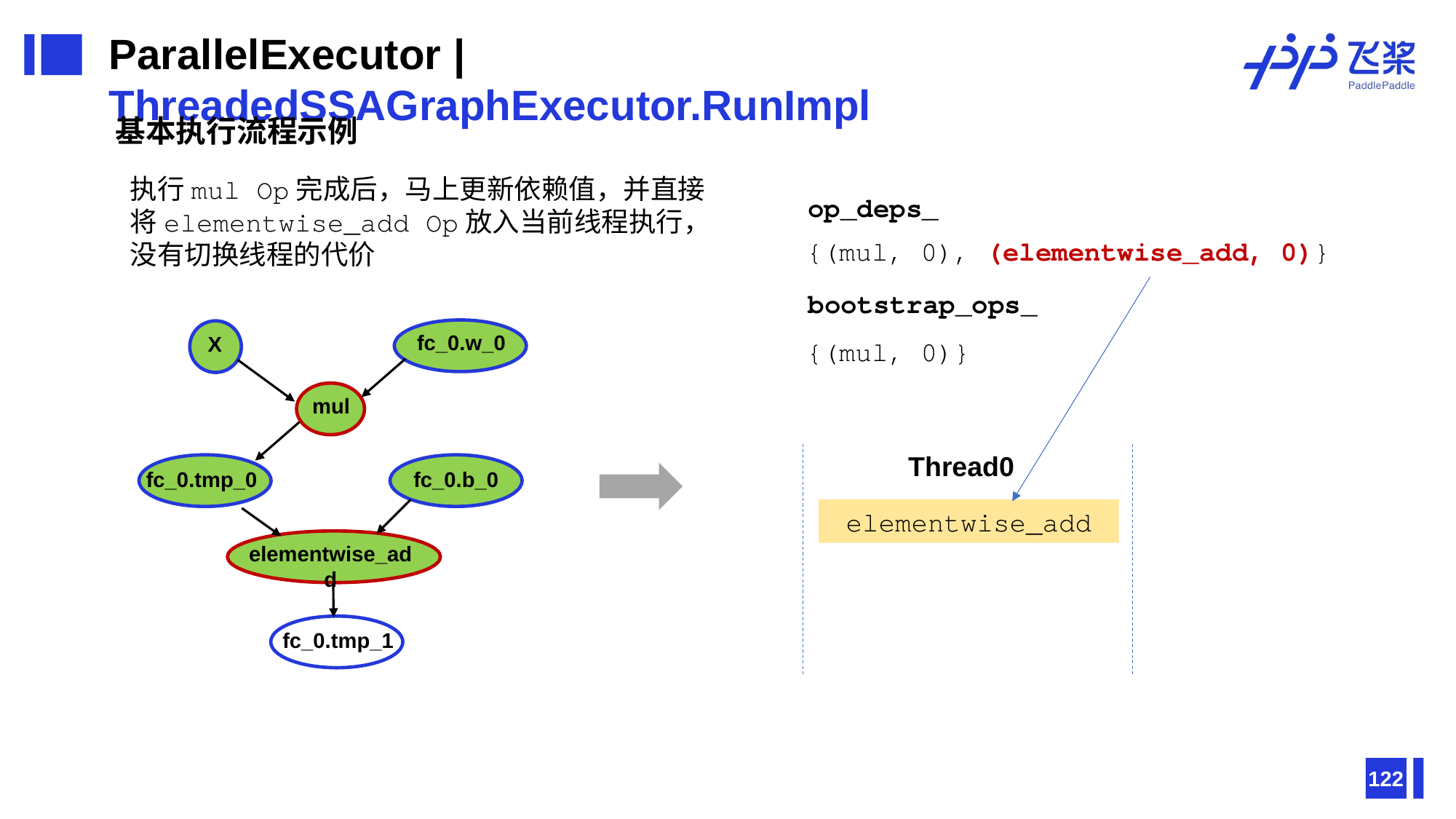

ParallelExecutor | ThreadedSSAGraphExecutor.RunImpl
基本执行流程示例
执行mul Op完成后，马上更新依赖值，并直接将elementwise_add Op放入当前线程执行，没有切换线程的代价
op_deps_
{(mul, 0), (elementwise_add, 0)}
bootstrap_ops_
{(mul, 0)}

fc_0.w_0

X

mul

fc_0.tmp_0

fc_0.b_0

elementwise_add

fc_0.tmp_1
Thread0

elementwise_add
122